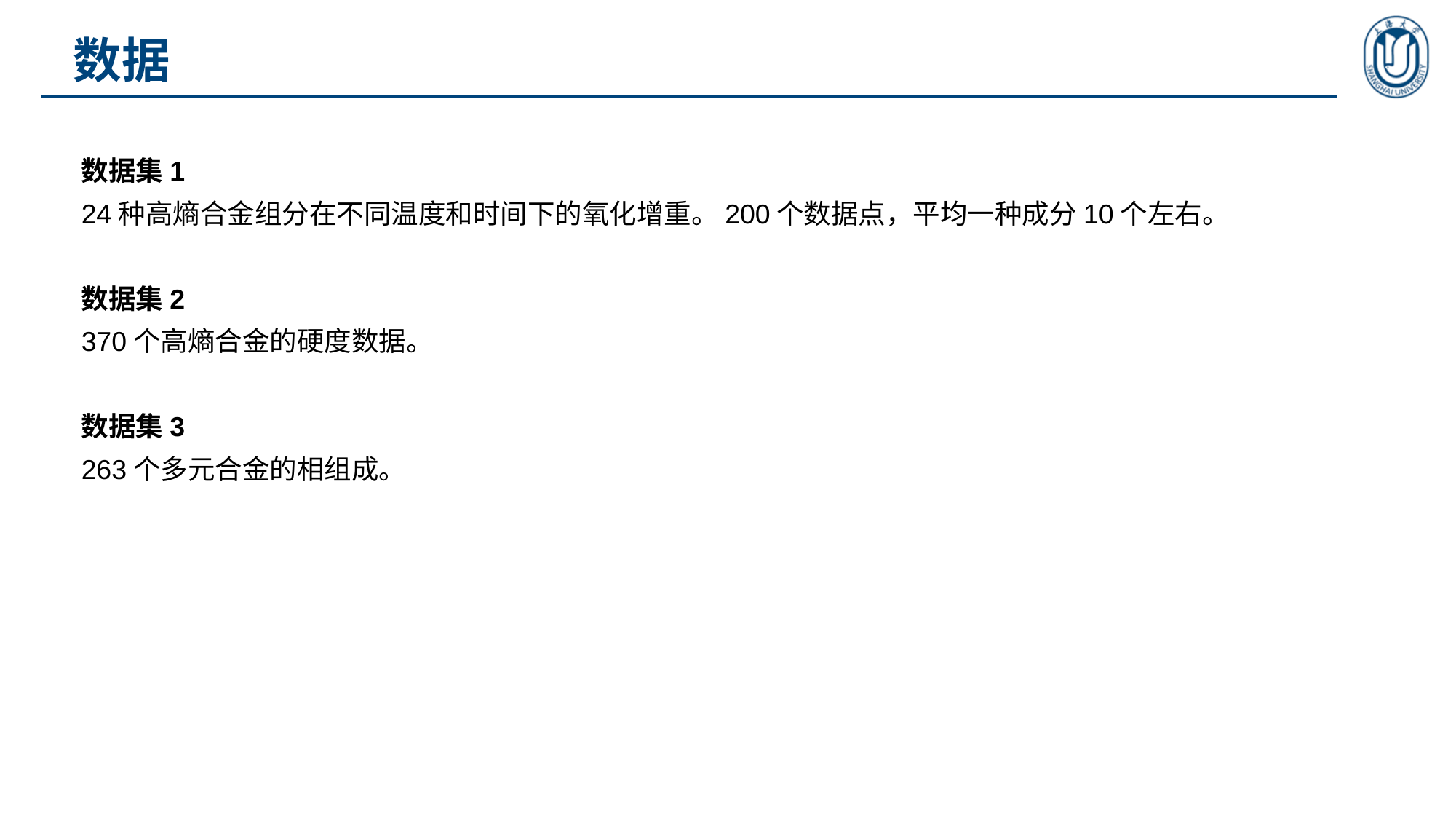

数据
数据集1
24种高熵合金组分在不同温度和时间下的氧化增重。200个数据点，平均一种成分10个左右。

数据集2
370个高熵合金的硬度数据。

数据集3
263个多元合金的相组成。